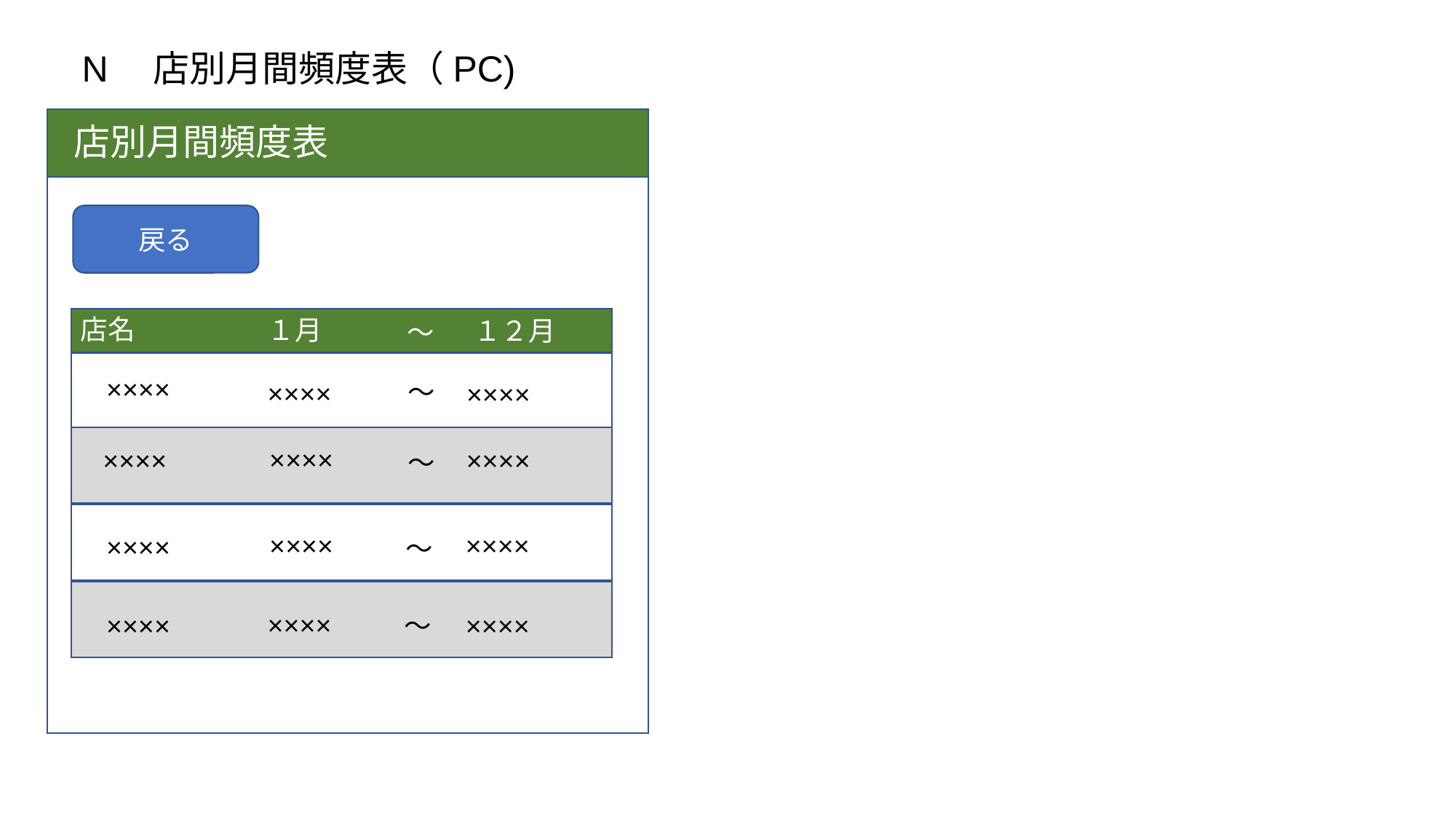

N　店別月間頻度表（PC)

店別月間頻度表
戻る
店名
１月

１２月
～

××××
～
××××
××××

××××
××××
××××
～

××××
××××
××××
～

××××
～
××××
××××